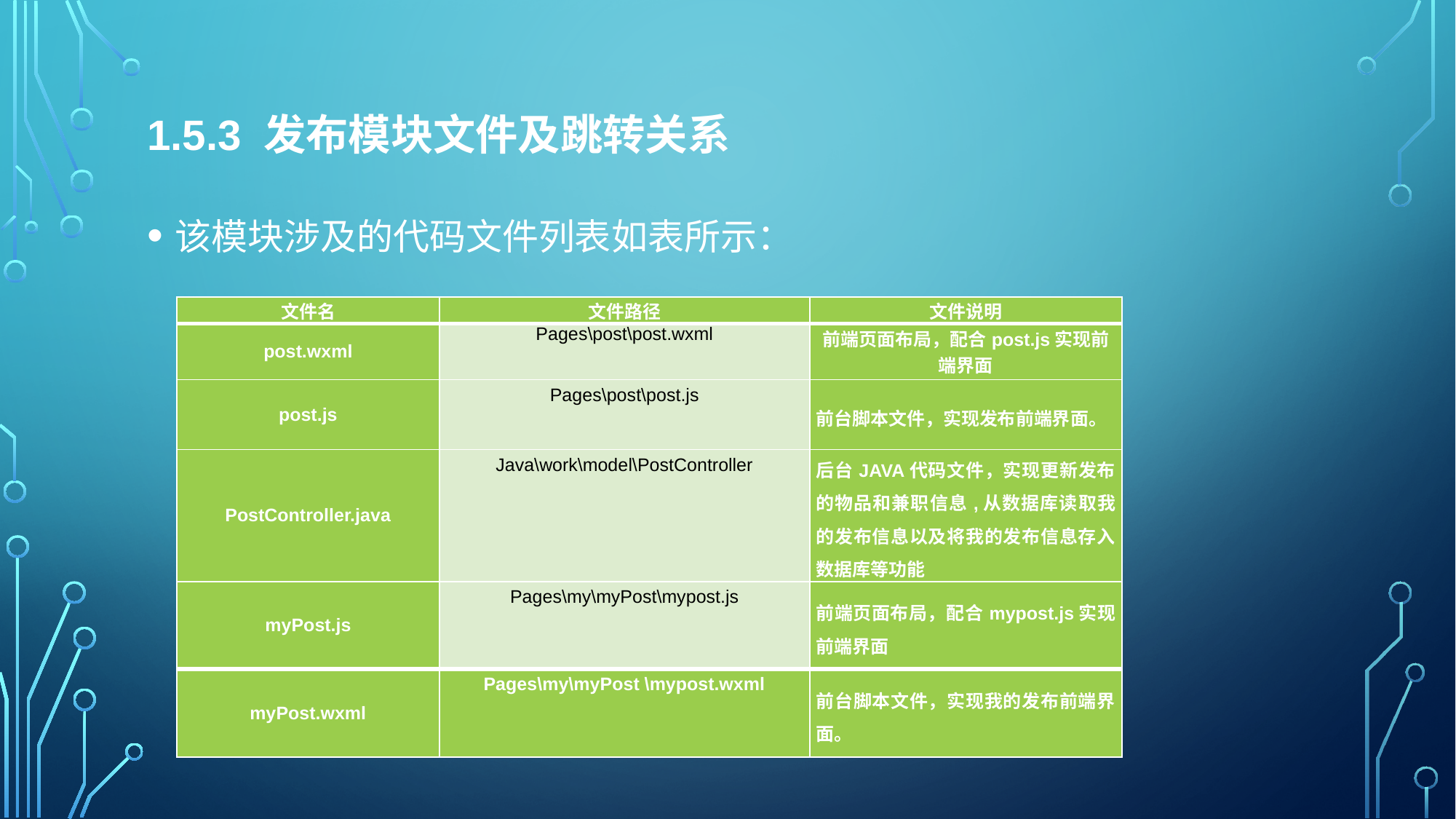

# 1.5.3 发布模块文件及跳转关系
该模块涉及的代码文件列表如表所示：
| 文件名 | 文件路径 | 文件说明 |
| --- | --- | --- |
| post.wxml | Pages\post\post.wxml | 前端页面布局，配合post.js实现前端界面 |
| post.js | Pages\post\post.js | 前台脚本文件，实现发布前端界面。 |
| PostController.java | Java\work\model\PostController | 后台JAVA代码文件，实现更新发布的物品和兼职信息,从数据库读取我的发布信息以及将我的发布信息存入数据库等功能 |
| myPost.js | Pages\my\myPost\mypost.js | 前端页面布局，配合mypost.js实现前端界面 |
| myPost.wxml | Pages\my\myPost \mypost.wxml | 前台脚本文件，实现我的发布前端界面。 |